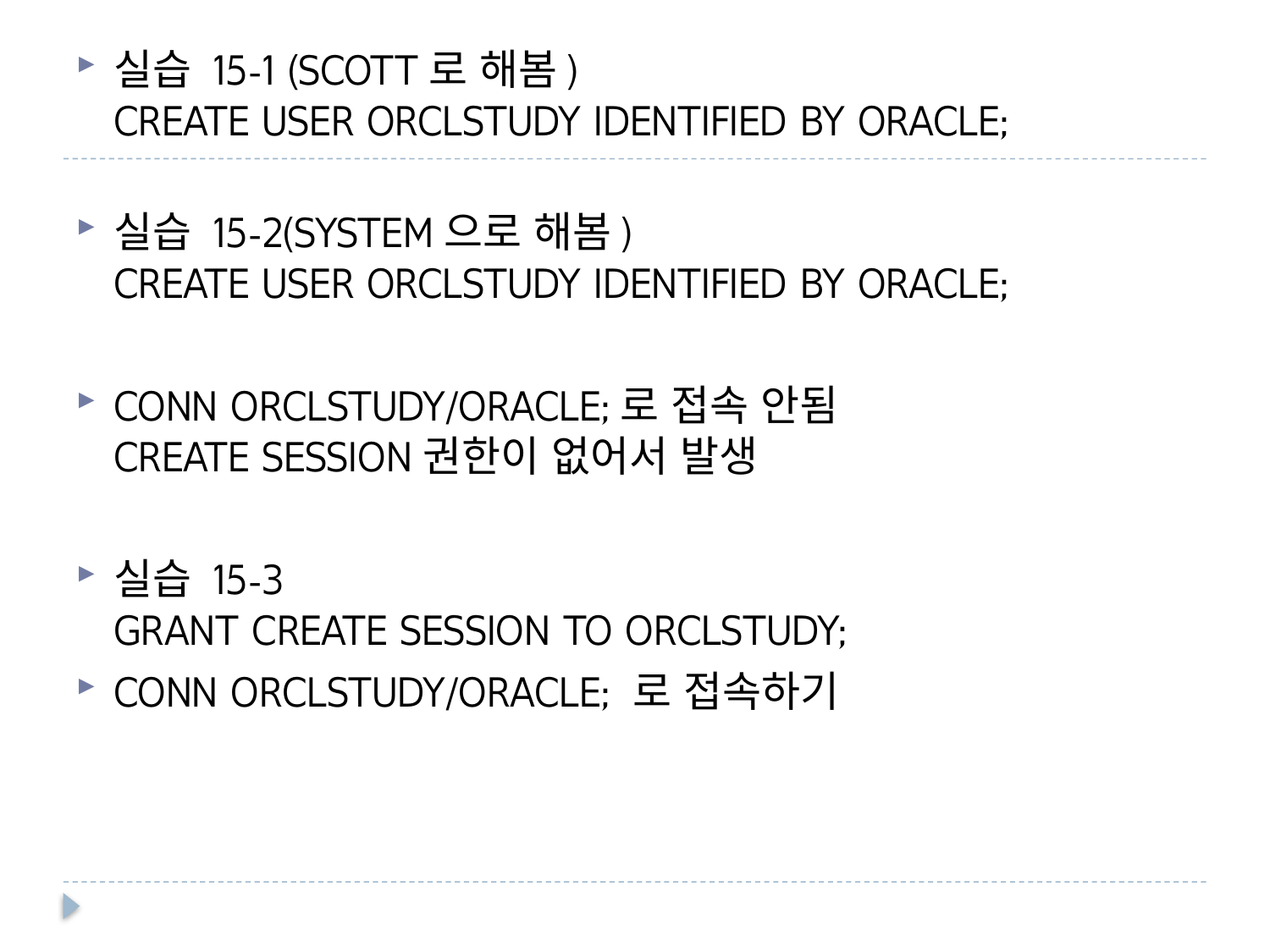

실습 15-1 (SCOTT로 해봄)
CREATE USER ORCLSTUDY IDENTIFIED BY ORACLE;
실습 15-2(SYSTEM으로 해봄)
CREATE USER ORCLSTUDY IDENTIFIED BY ORACLE;

CONN ORCLSTUDY/ORACLE;로 접속 안됨
CREATE SESSION권한이 없어서 발생

실습 15-3
GRANT CREATE SESSION TO ORCLSTUDY;
CONN ORCLSTUDY/ORACLE; 로 접속하기